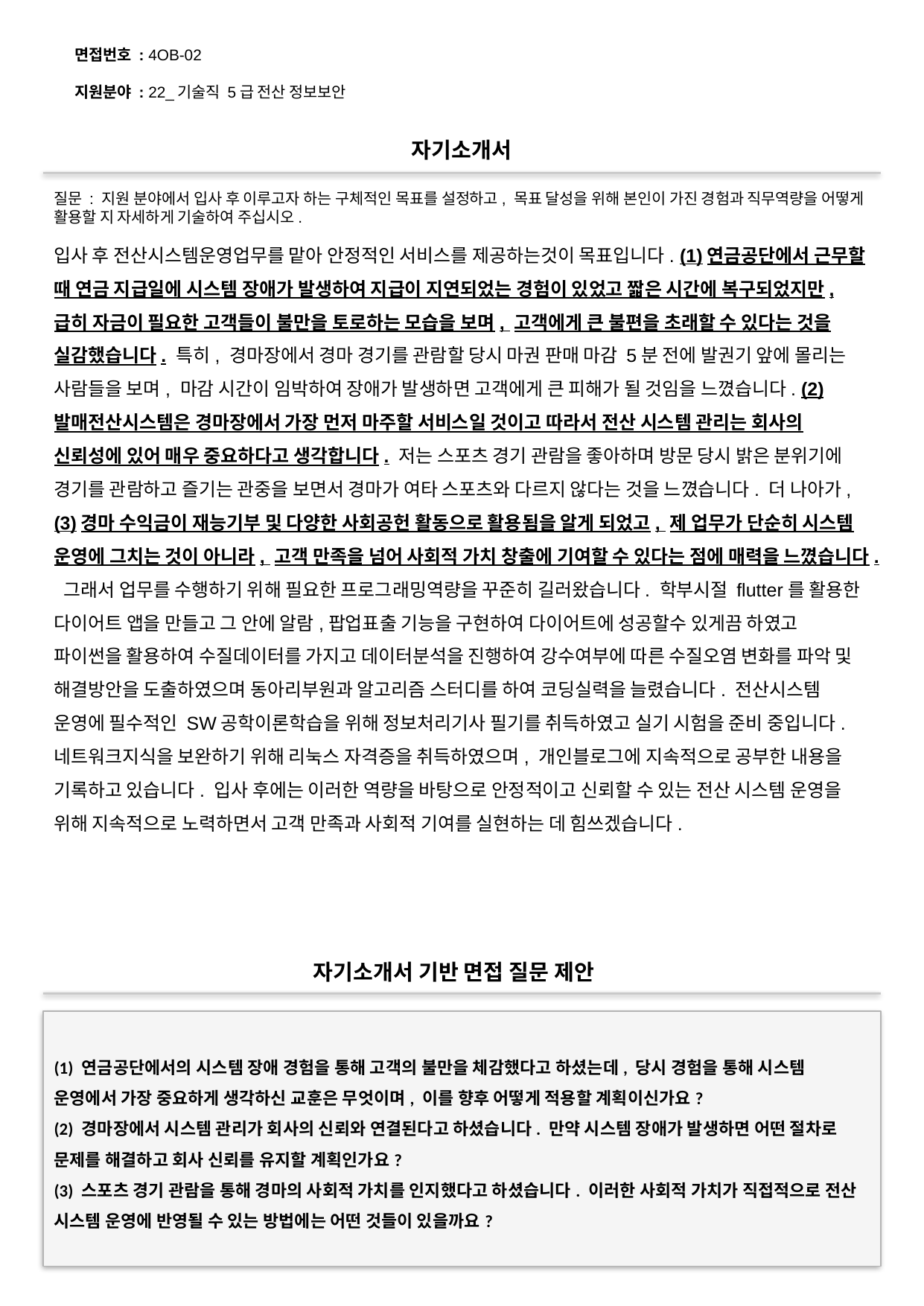

면접번호 : 4OB-02

지원분야 : 22_기술직 5급 전산 정보보안
#

자기소개서

질문 : 지원 분야에서 입사 후 이루고자 하는 구체적인 목표를 설정하고, 목표 달성을 위해 본인이 가진 경험과 직무역량을 어떻게 활용할 지 자세하게 기술하여 주십시오.

입사 후 전산시스템운영업무를 맡아 안정적인 서비스를 제공하는것이 목표입니다. (1)연금공단에서 근무할 때 연금 지급일에 시스템 장애가 발생하여 지급이 지연되었는 경험이 있었고 짧은 시간에 복구되었지만, 급히 자금이 필요한 고객들이 불만을 토로하는 모습을 보며, 고객에게 큰 불편을 초래할 수 있다는 것을 실감했습니다. 특히, 경마장에서 경마 경기를 관람할 당시 마권 판매 마감 5분 전에 발권기 앞에 몰리는 사람들을 보며, 마감 시간이 임박하여 장애가 발생하면 고객에게 큰 피해가 될 것임을 느꼈습니다. (2)발매전산시스템은 경마장에서 가장 먼저 마주할 서비스일 것이고 따라서 전산 시스템 관리는 회사의 신뢰성에 있어 매우 중요하다고 생각합니다. 저는 스포츠 경기 관람을 좋아하며 방문 당시 밝은 분위기에 경기를 관람하고 즐기는 관중을 보면서 경마가 여타 스포츠와 다르지 않다는 것을 느꼈습니다. 더 나아가, (3)경마 수익금이 재능기부 및 다양한 사회공헌 활동으로 활용됨을 알게 되었고, 제 업무가 단순히 시스템 운영에 그치는 것이 아니라, 고객 만족을 넘어 사회적 가치 창출에 기여할 수 있다는 점에 매력을 느꼈습니다. 그래서 업무를 수행하기 위해 필요한 프로그래밍역량을 꾸준히 길러왔습니다. 학부시절 flutter를 활용한 다이어트 앱을 만들고 그 안에 알람,팝업표출 기능을 구현하여 다이어트에 성공할수 있게끔 하였고 파이썬을 활용하여 수질데이터를 가지고 데이터분석을 진행하여 강수여부에 따른 수질오염 변화를 파악 및 해결방안을 도출하였으며 동아리부원과 알고리즘 스터디를 하여 코딩실력을 늘렸습니다. 전산시스템 운영에 필수적인 SW공학이론학습을 위해 정보처리기사 필기를 취득하였고 실기 시험을 준비 중입니다. 네트워크지식을 보완하기 위해 리눅스 자격증을 취득하였으며, 개인블로그에 지속적으로 공부한 내용을 기록하고 있습니다. 입사 후에는 이러한 역량을 바탕으로 안정적이고 신뢰할 수 있는 전산 시스템 운영을 위해 지속적으로 노력하면서 고객 만족과 사회적 기여를 실현하는 데 힘쓰겠습니다.

자기소개서 기반 면접 질문 제안

(1) 연금공단에서의 시스템 장애 경험을 통해 고객의 불만을 체감했다고 하셨는데, 당시 경험을 통해 시스템 운영에서 가장 중요하게 생각하신 교훈은 무엇이며, 이를 향후 어떻게 적용할 계획이신가요?
(2) 경마장에서 시스템 관리가 회사의 신뢰와 연결된다고 하셨습니다. 만약 시스템 장애가 발생하면 어떤 절차로 문제를 해결하고 회사 신뢰를 유지할 계획인가요?
(3) 스포츠 경기 관람을 통해 경마의 사회적 가치를 인지했다고 하셨습니다. 이러한 사회적 가치가 직접적으로 전산 시스템 운영에 반영될 수 있는 방법에는 어떤 것들이 있을까요?